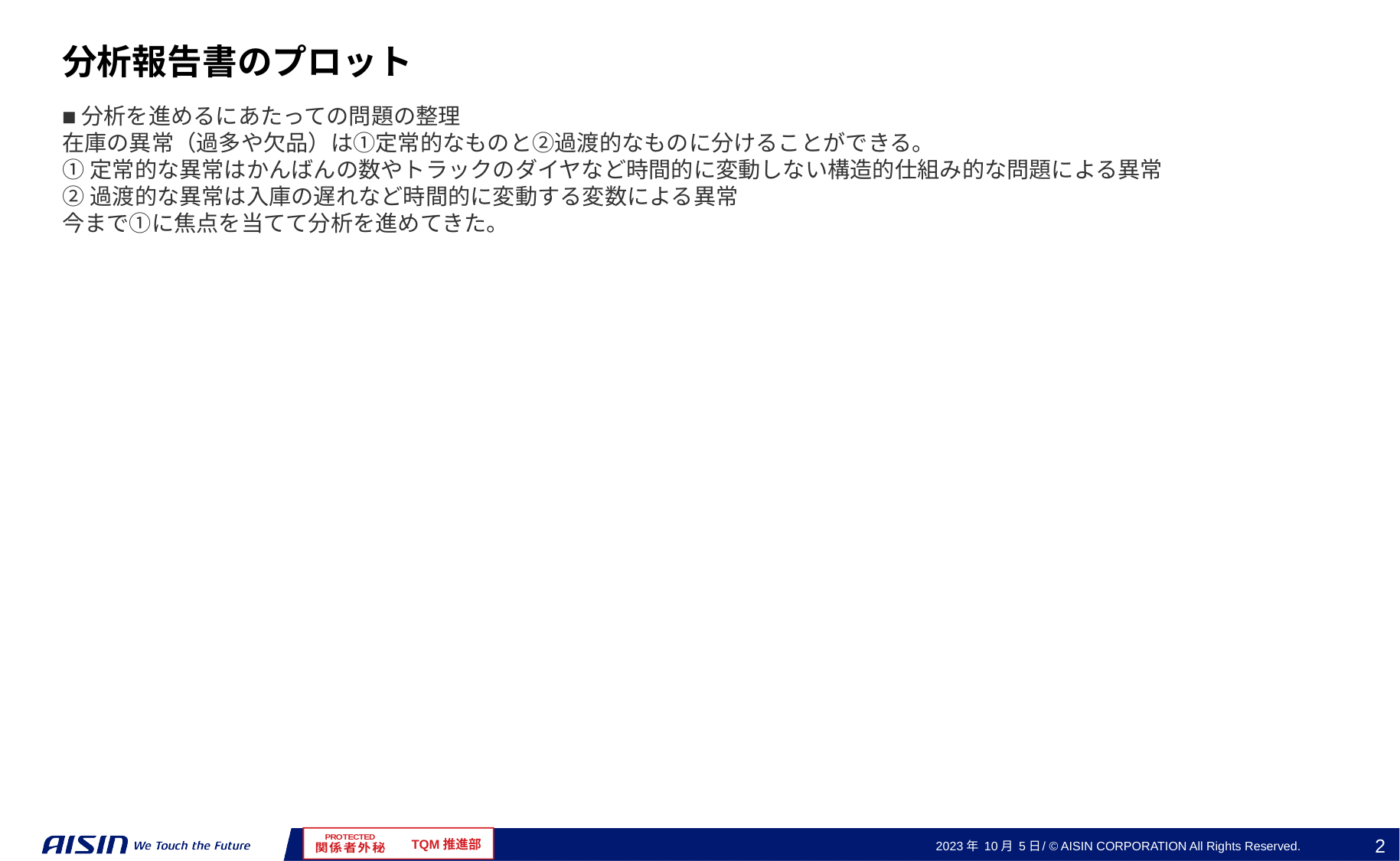

分析報告書のプロット
◼︎分析を進めるにあたっての問題の整理
在庫の異常（過多や欠品）は①定常的なものと②過渡的なものに分けることができる。
①定常的な異常はかんばんの数やトラックのダイヤなど時間的に変動しない構造的仕組み的な問題による異常
②過渡的な異常は入庫の遅れなど時間的に変動する変数による異常
今まで①に焦点を当てて分析を進めてきた。

2023年 10月 5日